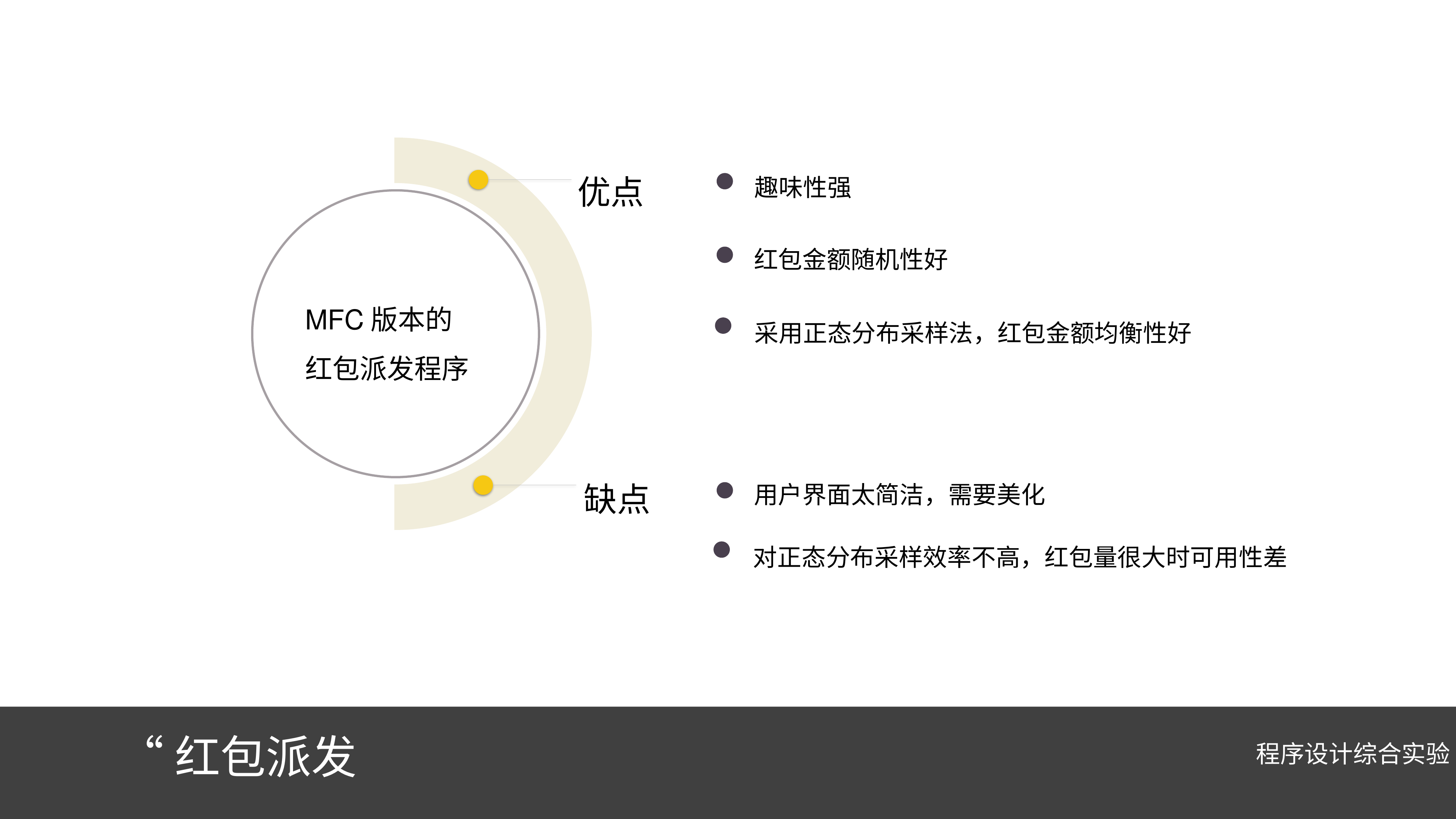

优点
趣味性强

红包金额随机性好

MFC版本的
红包派发程序
采用正态分布采样法，红包金额均衡性好

缺点
用户界面太简洁，需要美化

对正态分布采样效率不高，红包量很大时可用性差

“红包派发